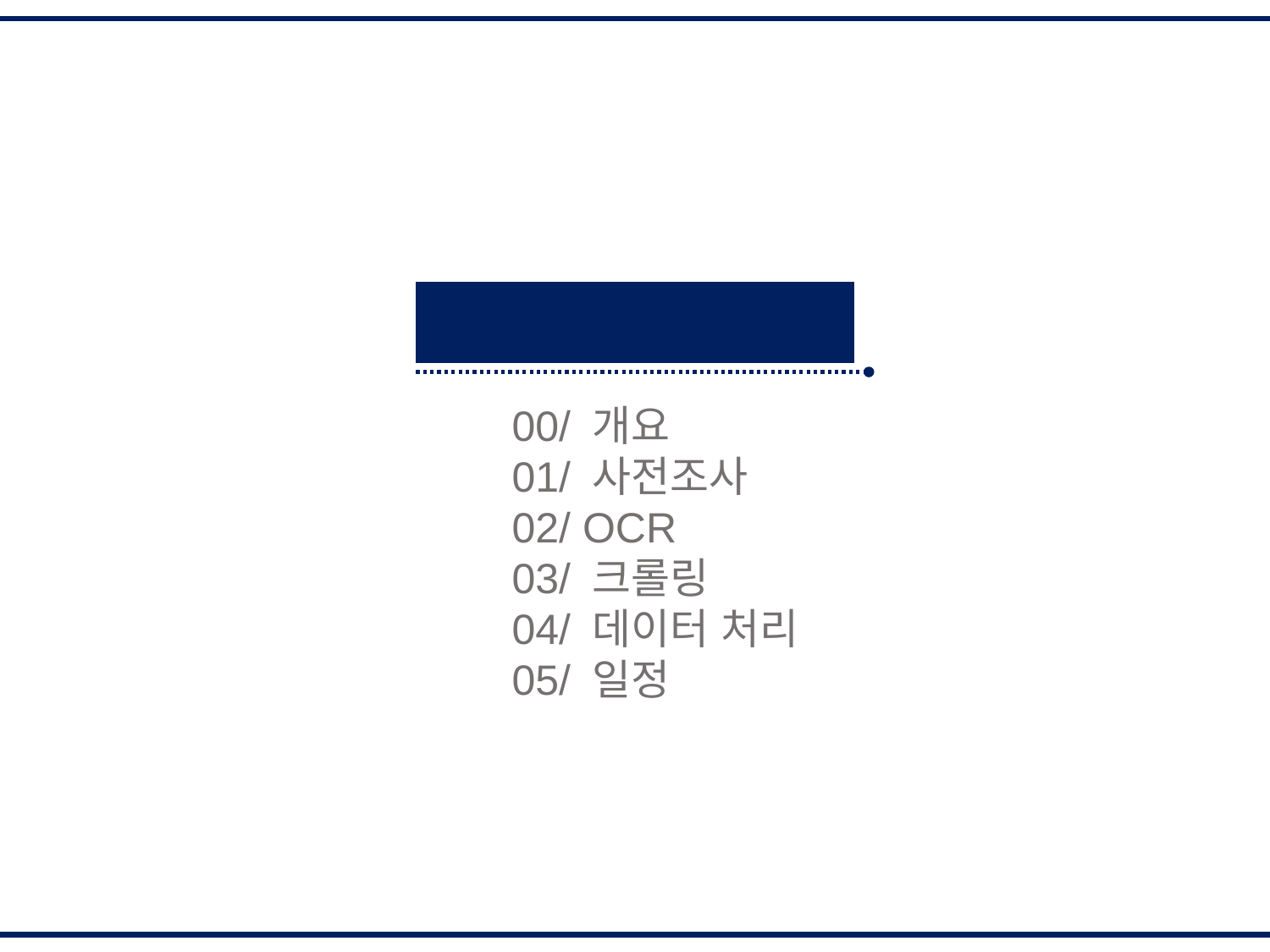

Contents
00/ 개요
01/ 사전조사
02/ OCR
03/ 크롤링
04/ 데이터 처리
05/ 일정